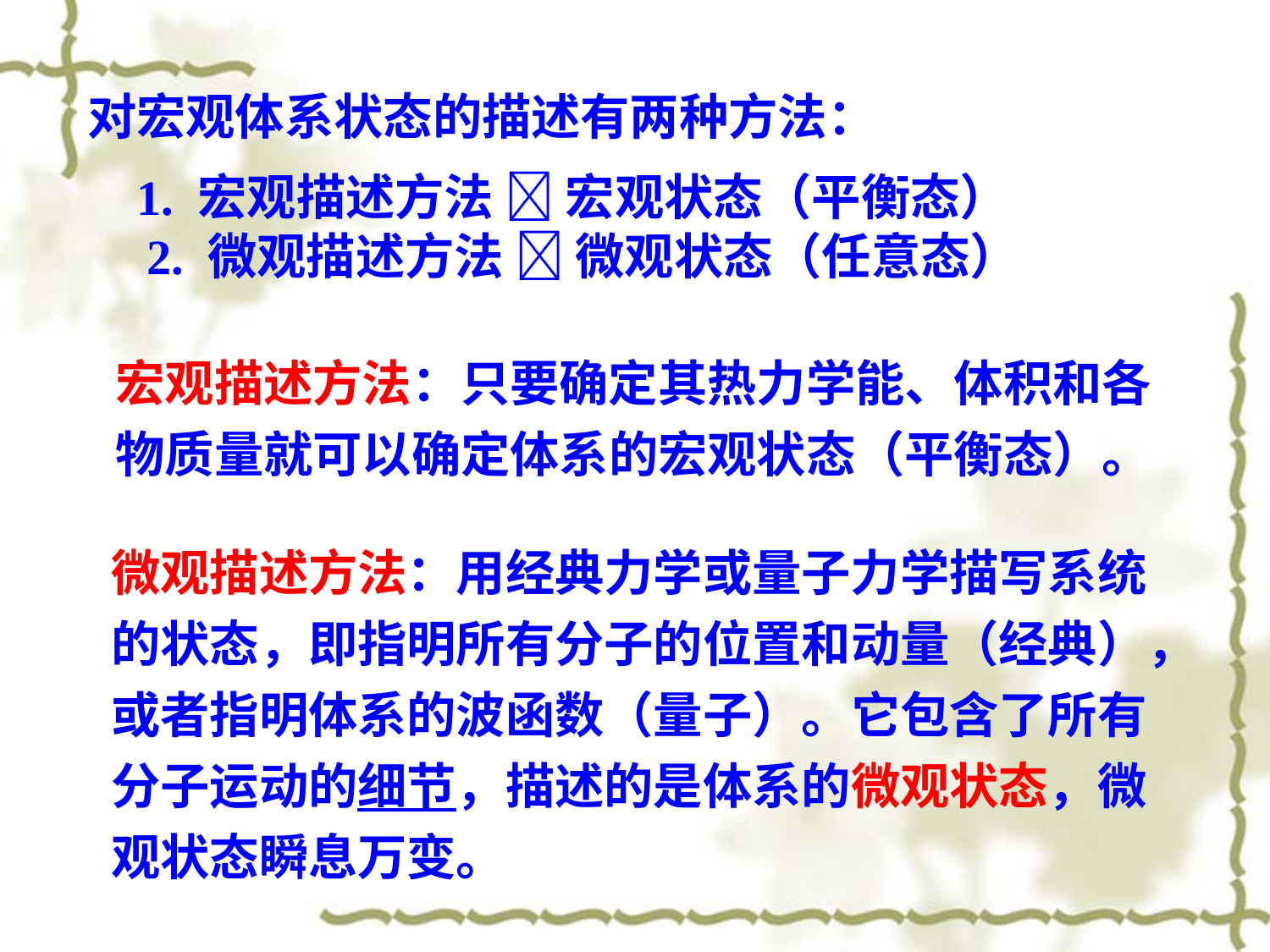

对宏观体系状态的描述有两种方法：
    1. 宏观描述方法 → 宏观状态（平衡态）
  2. 微观描述方法 → 微观状态（任意态）
宏观描述方法：只要确定其热力学能、体积和各物质量就可以确定体系的宏观状态（平衡态）。
微观描述方法：用经典力学或量子力学描写系统的状态，即指明所有分子的位置和动量（经典），或者指明体系的波函数（量子）。它包含了所有分子运动的细节，描述的是体系的微观状态，微观状态瞬息万变。